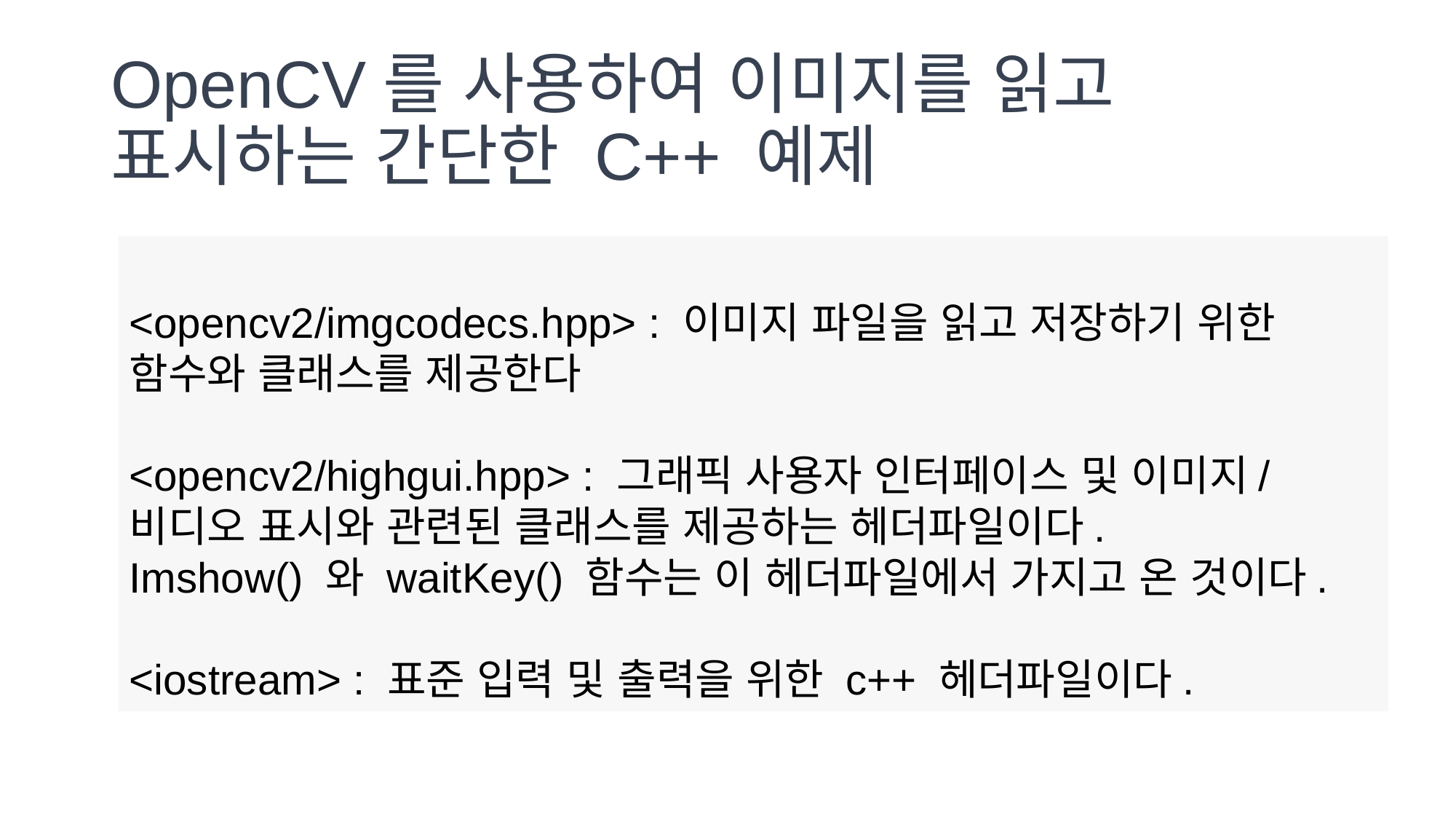

# OpenCV를 사용하여 이미지를 읽고 표시하는 간단한 C++ 예제

<opencv2/imgcodecs.hpp> : 이미지 파일을 읽고 저장하기 위한 함수와 클래스를 제공한다

<opencv2/highgui.hpp> : 그래픽 사용자 인터페이스 및 이미지/비디오 표시와 관련된 클래스를 제공하는 헤더파일이다.
Imshow() 와 waitKey() 함수는 이 헤더파일에서 가지고 온 것이다.

<iostream> : 표준 입력 및 출력을 위한 c++ 헤더파일이다.